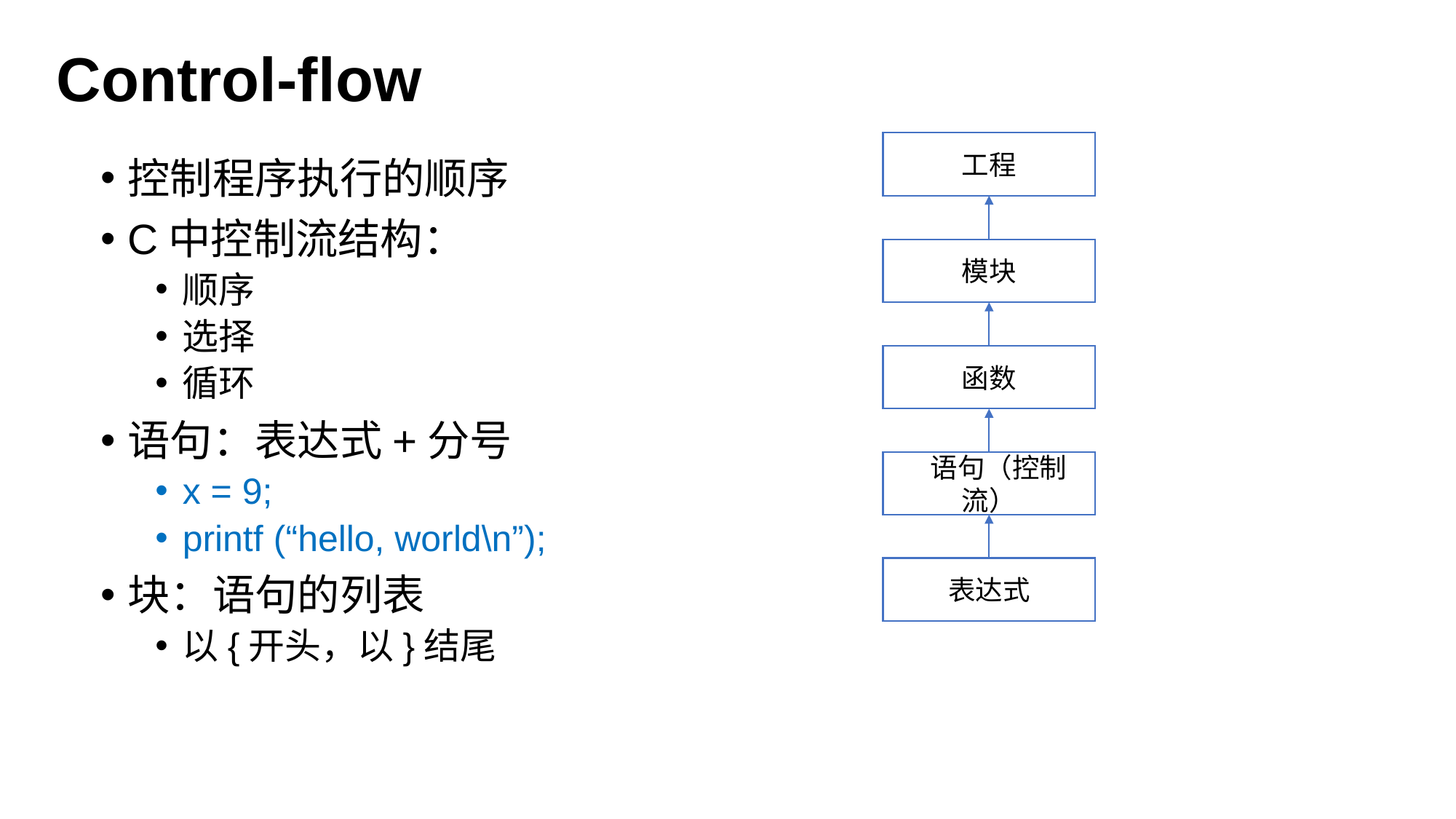

# Control-flow

工程
控制程序执行的顺序
C中控制流结构：
顺序
选择
循环
语句：表达式+分号
x = 9;
printf (“hello, world\n”);
块：语句的列表
以{开头，以}结尾

模块
函数
  语句（控制流）
表达式